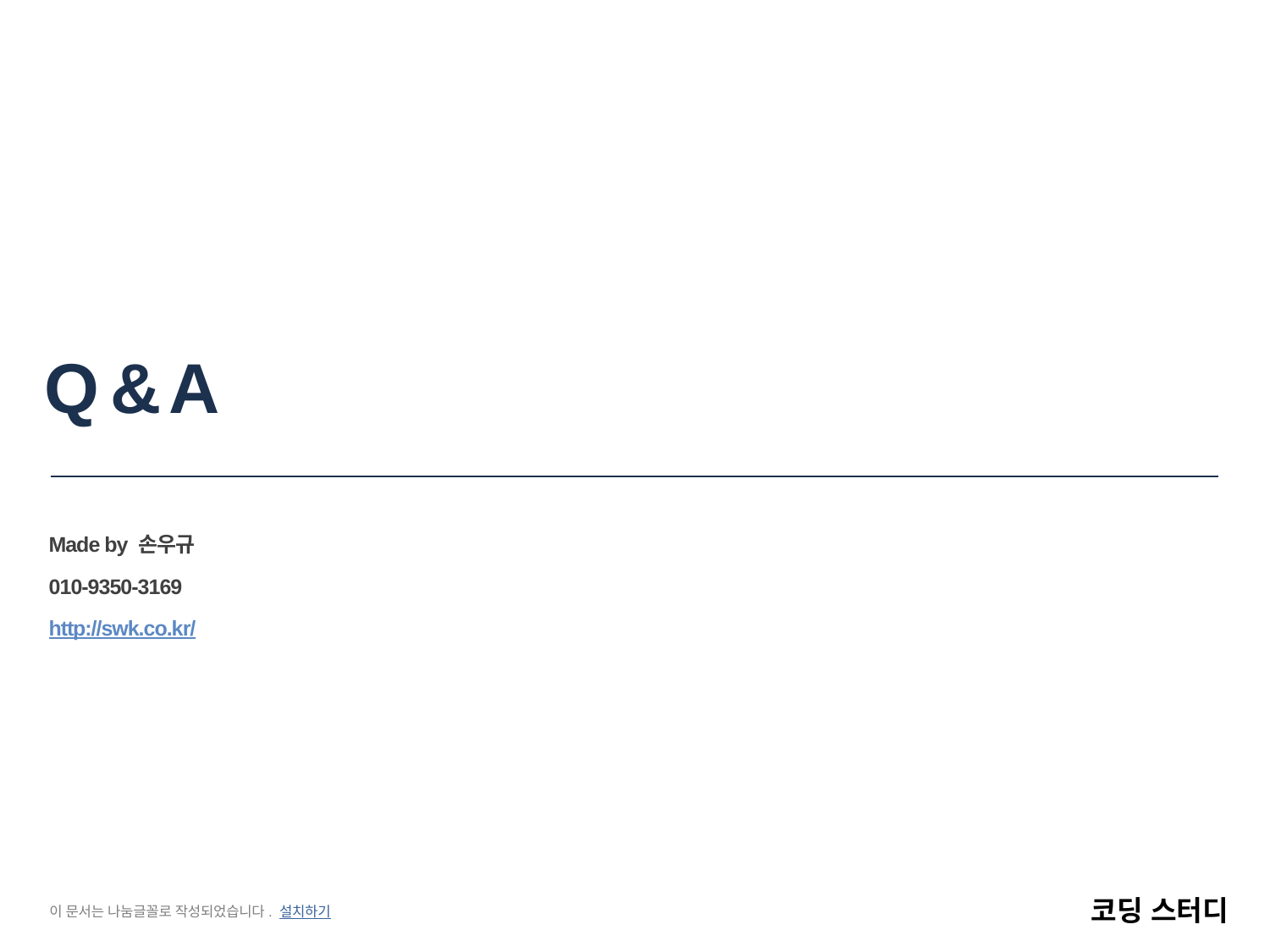

# Q & A
Made by 손우규
010-9350-3169
http://swk.co.kr/
이 문서는 나눔글꼴로 작성되었습니다. 설치하기
코딩 스터디